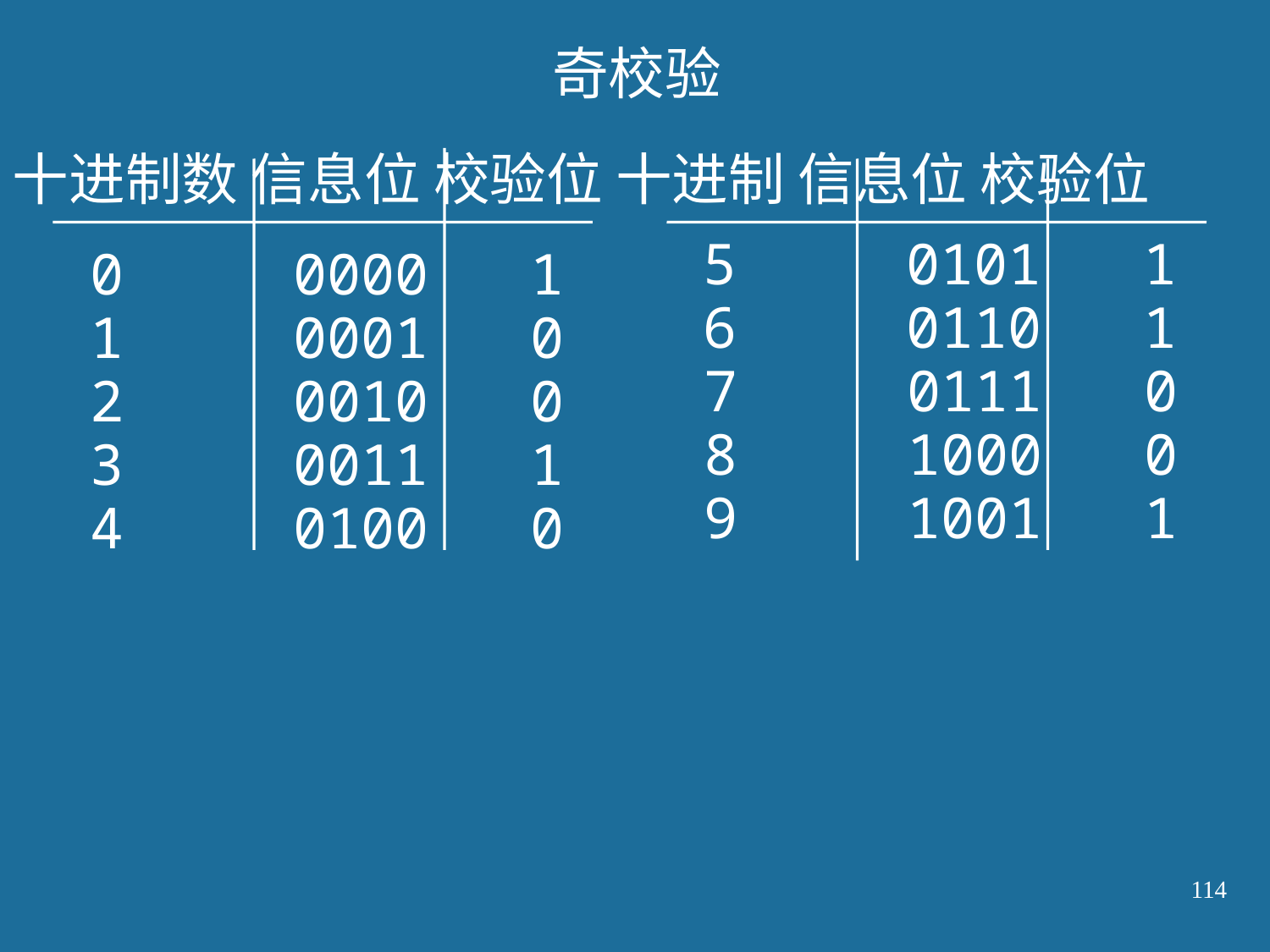

奇校验
十进制数 信息位 校验位 十进制 信息位 校验位

 5     0101   1
0     0000   1
 6     0110   1
1     0001   0
7     0111   0
2     0010   0
8     1000   0
3     0011   1
9     1001   1
4     0100   0
114